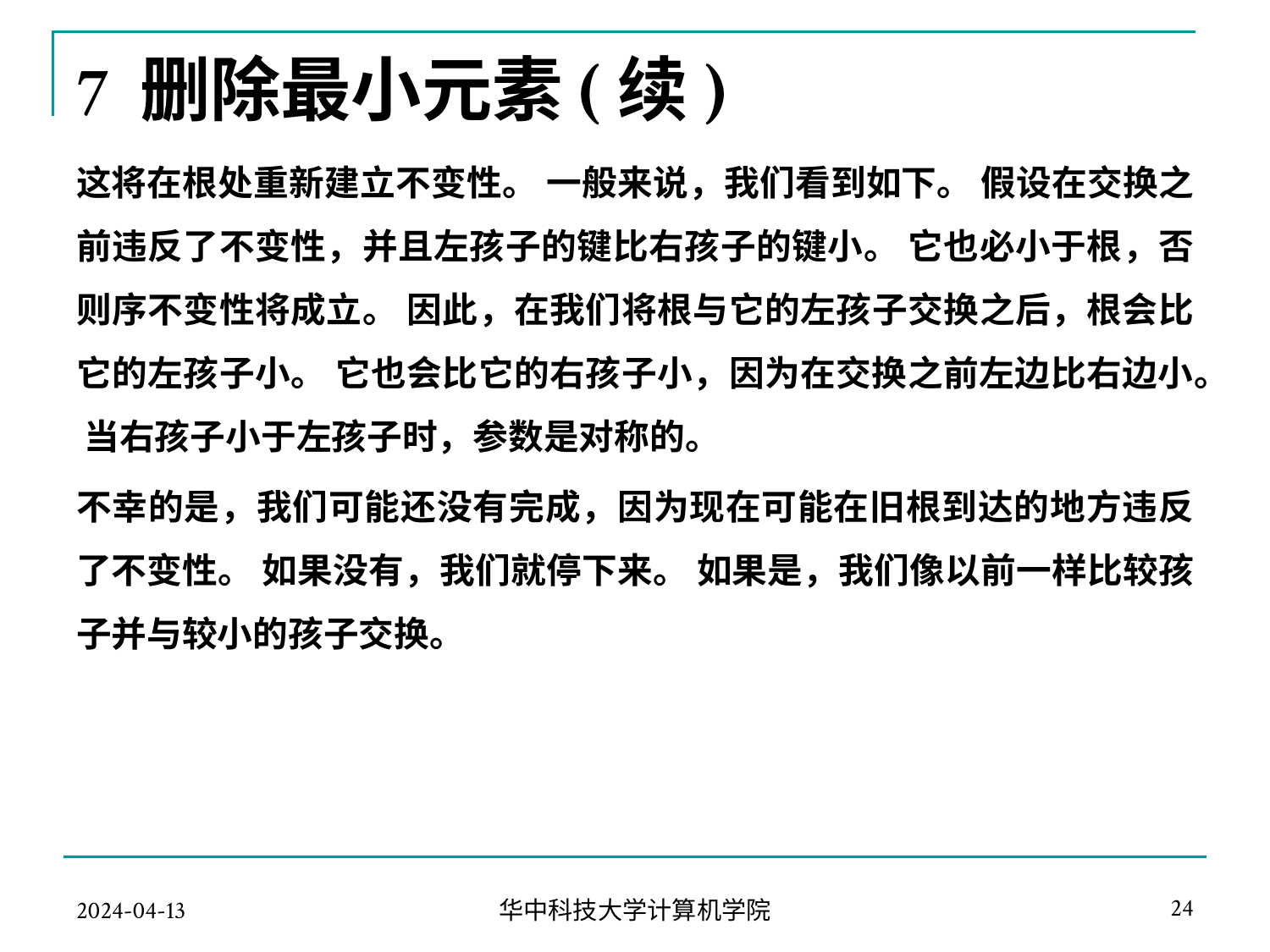

# 7 删除最小元素(续)
这将在根处重新建立不变性。 一般来说，我们看到如下。 假设在交换之前违反了不变性，并且左孩子的键比右孩子的键小。 它也必小于根，否则序不变性将成立。 因此，在我们将根与它的左孩子交换之后，根会比它的左孩子小。 它也会比它的右孩子小，因为在交换之前左边比右边小。 当右孩子小于左孩子时，参数是对称的。
不幸的是，我们可能还没有完成，因为现在可能在旧根到达的地方违反了不变性。 如果没有，我们就停下来。 如果是，我们像以前一样比较孩子并与较小的孩子交换。
2024-04-13
24
华中科技大学计算机学院